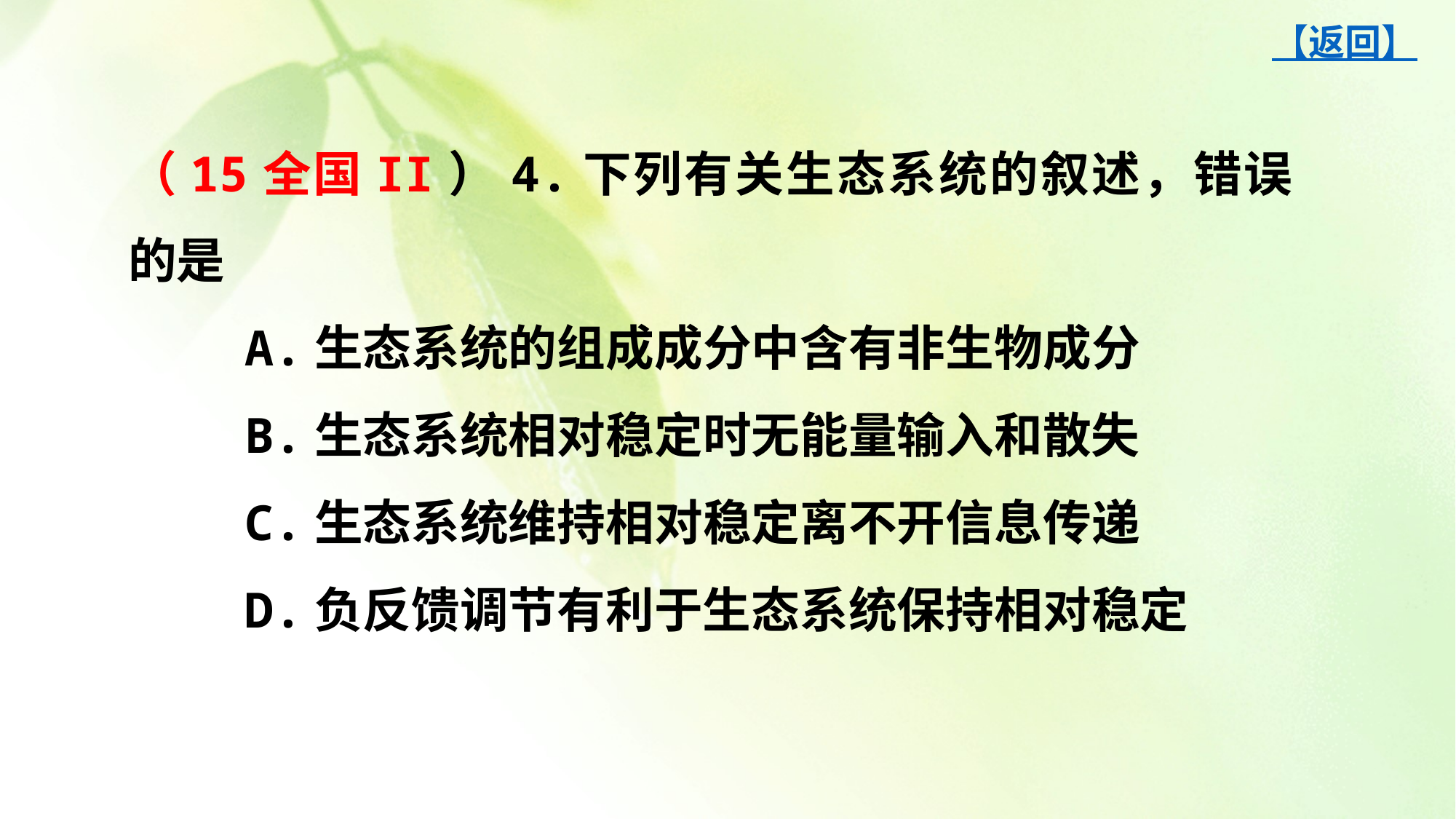

【返回】
（15全国II）4.下列有关生态系统的叙述，错误的是
    A.生态系统的组成成分中含有非生物成分
    B.生态系统相对稳定时无能量输入和散失
    C.生态系统维持相对稳定离不开信息传递
    D.负反馈调节有利于生态系统保持相对稳定